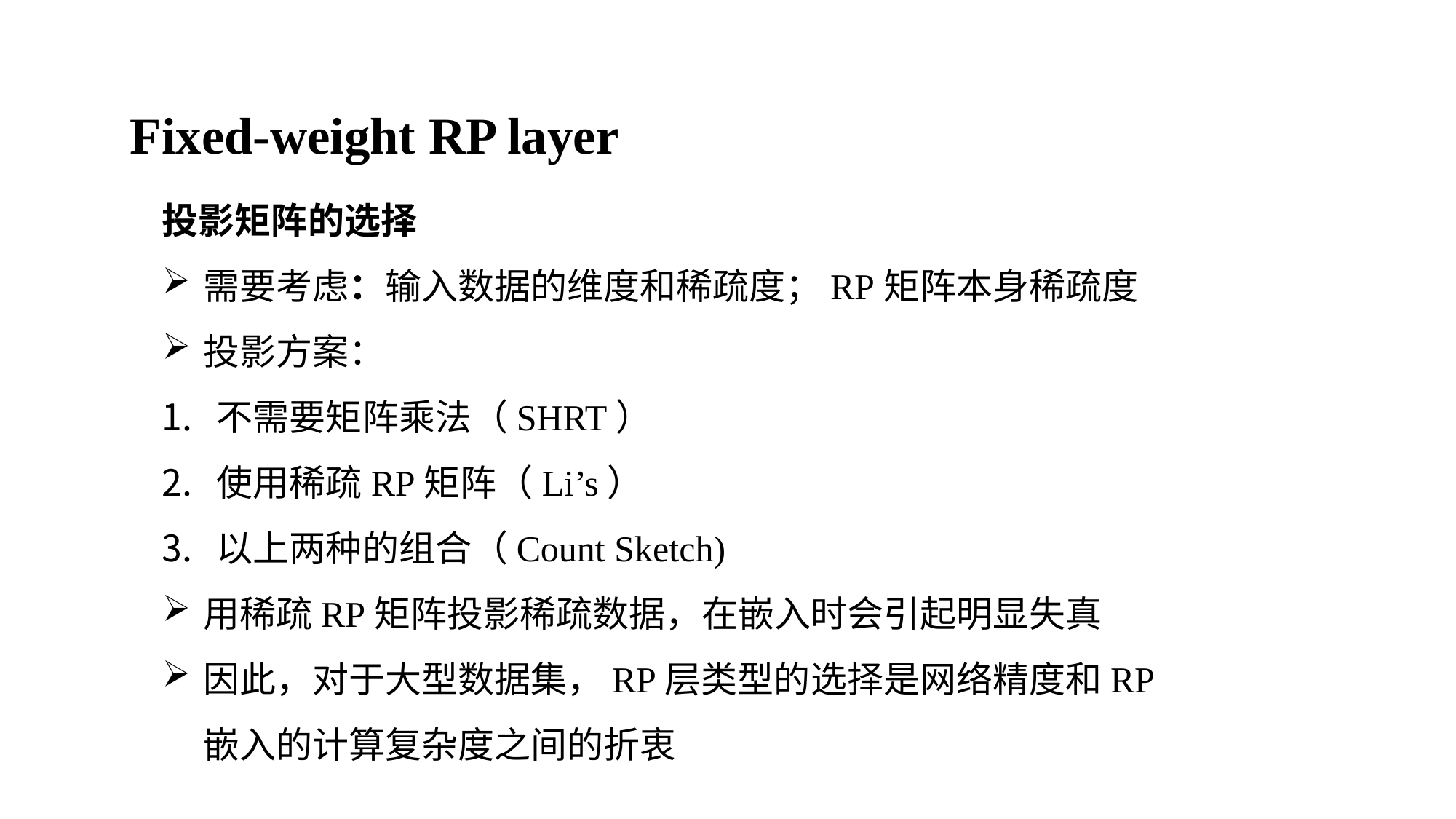

Fixed-weight RP layer
投影矩阵的选择
需要考虑：输入数据的维度和稀疏度；RP矩阵本身稀疏度
投影方案：
不需要矩阵乘法（SHRT）
使用稀疏RP矩阵（Li’s）
以上两种的组合（Count Sketch)
用稀疏RP矩阵投影稀疏数据，在嵌入时会引起明显失真
因此，对于大型数据集，RP层类型的选择是网络精度和RP嵌入的计算复杂度之间的折衷